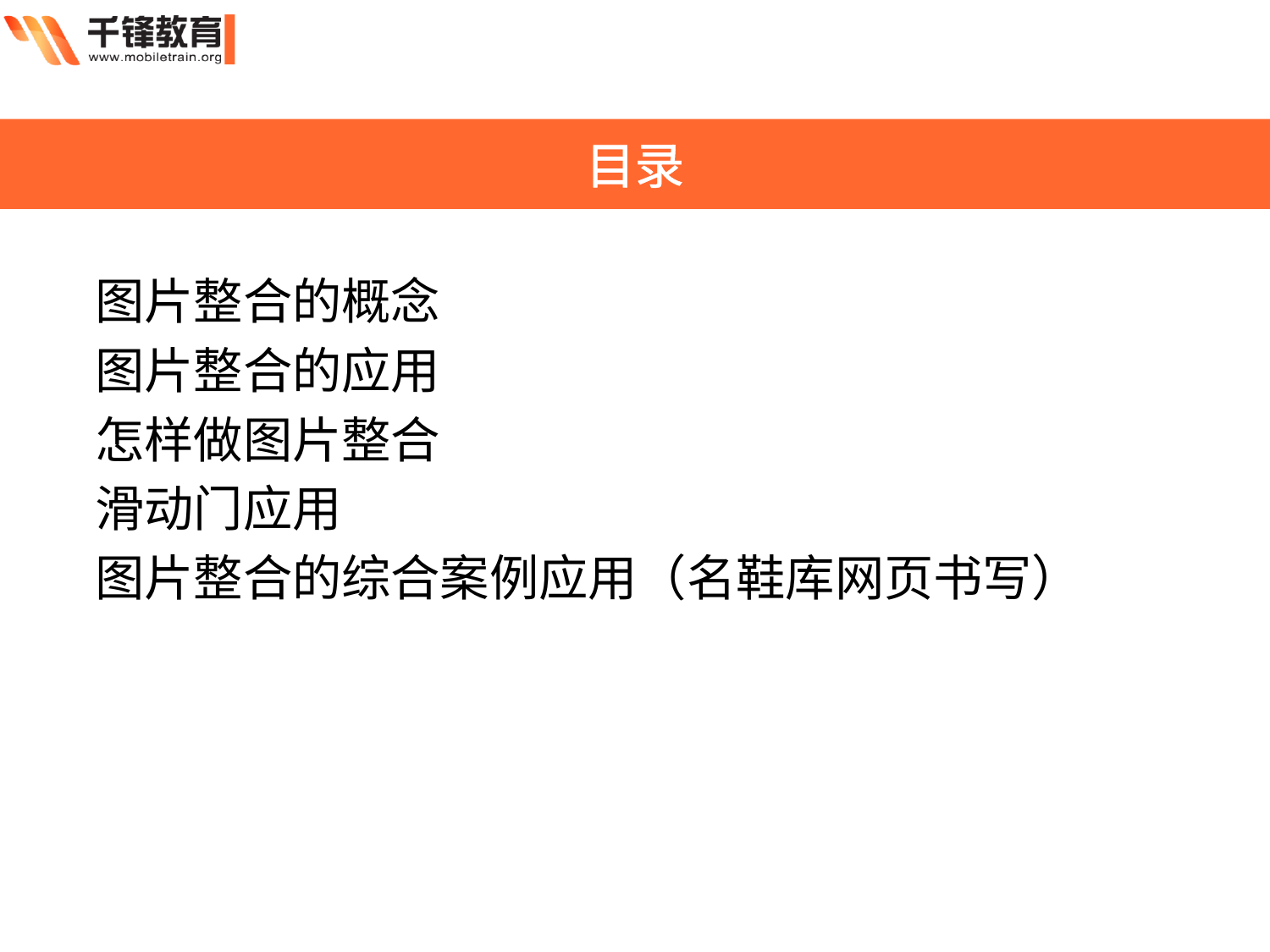

目录
图片整合的概念
图片整合的应用
怎样做图片整合
滑动门应用
图片整合的综合案例应用（名鞋库网页书写）